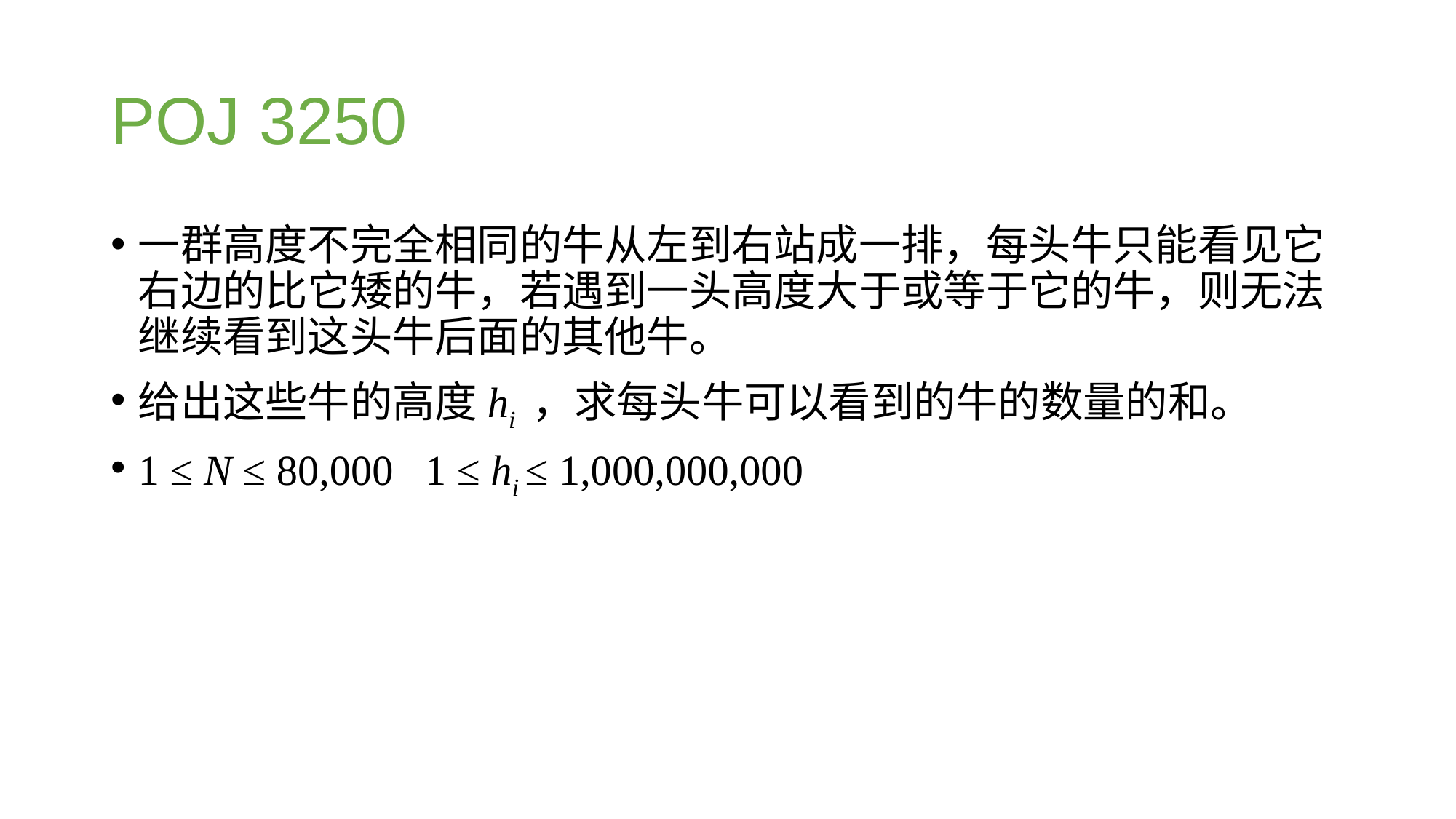

# POJ 3250
一群高度不完全相同的牛从左到右站成一排，每头牛只能看见它右边的比它矮的牛，若遇到一头高度大于或等于它的牛，则无法继续看到这头牛后面的其他牛。
给出这些牛的高度hi ，求每头牛可以看到的牛的数量的和。
1 ≤ N ≤ 80,000   1 ≤ hi ≤ 1,000,000,000